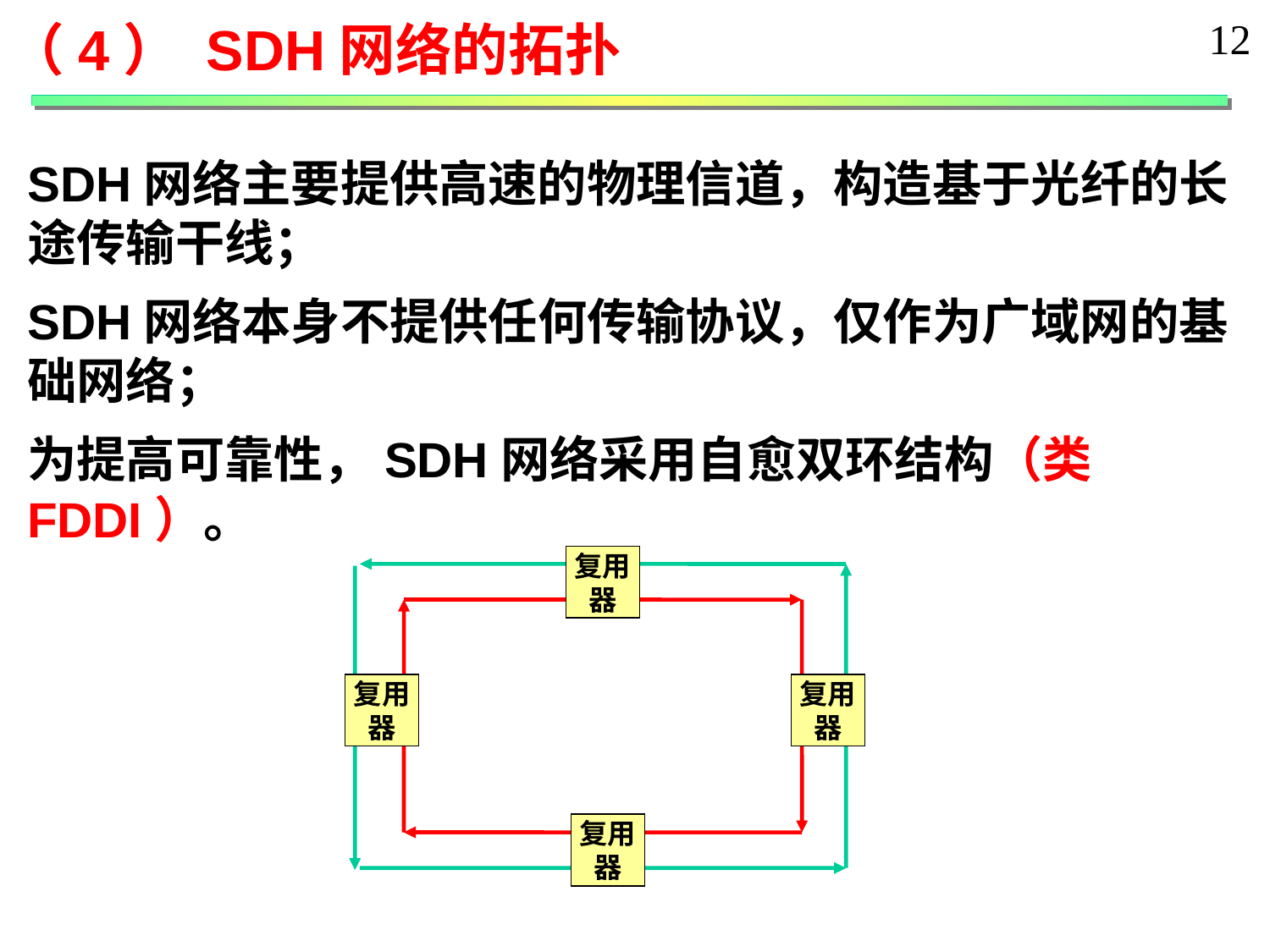

12
（4） SDH网络的拓扑

SDH网络主要提供高速的物理信道，构造基于光纤的长途传输干线；
SDH网络本身不提供任何传输协议，仅作为广域网的基础网络；
为提高可靠性，SDH网络采用自愈双环结构（类FDDI）。
复用
器

复用
器
复用
器
复用
器